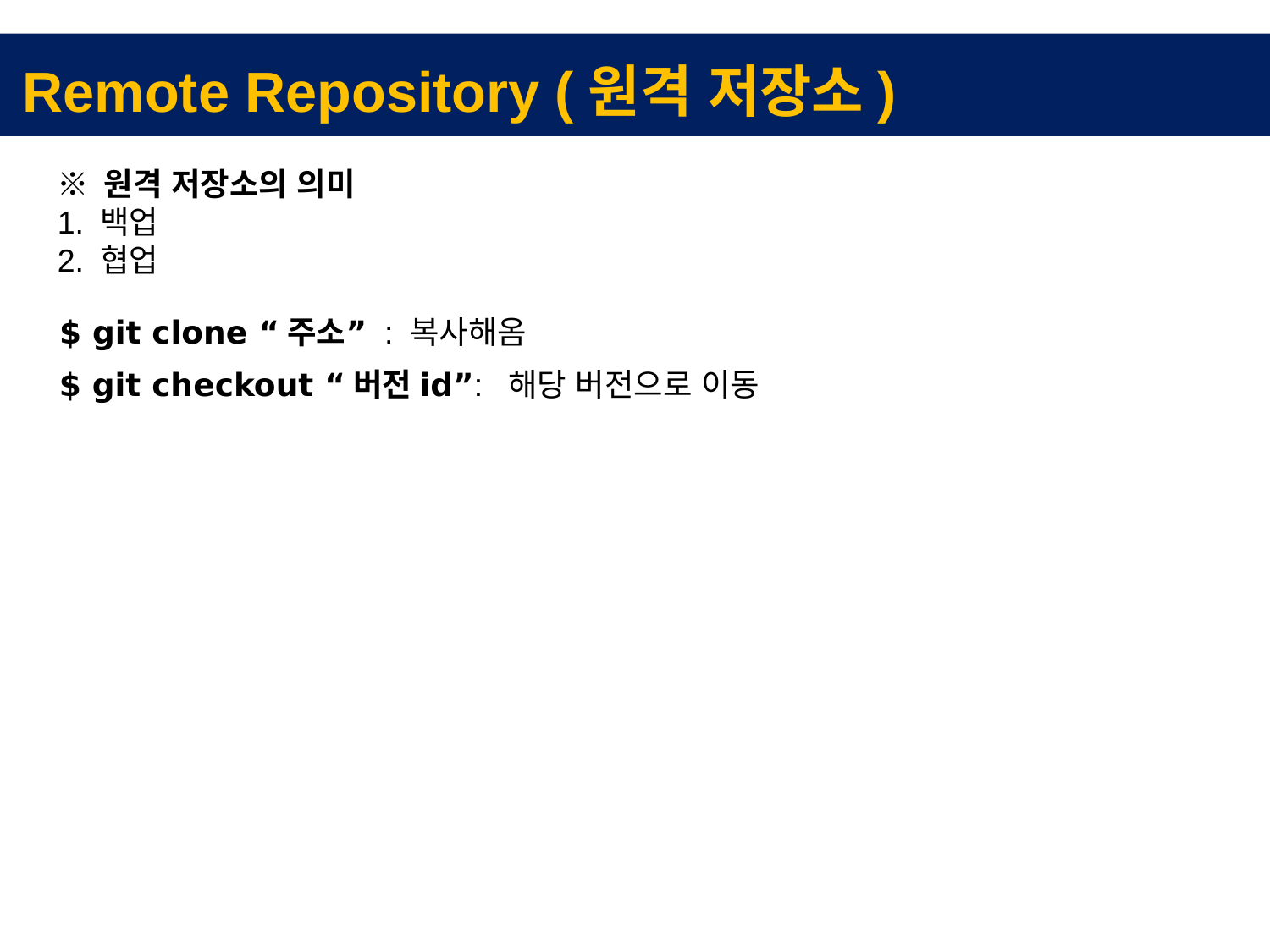

Remote Repository (원격 저장소)
※ 원격 저장소의 의미
1. 백업
2. 협업
$ git clone “주소” : 복사해옴
$ git checkout “버전id”:  해당 버전으로 이동